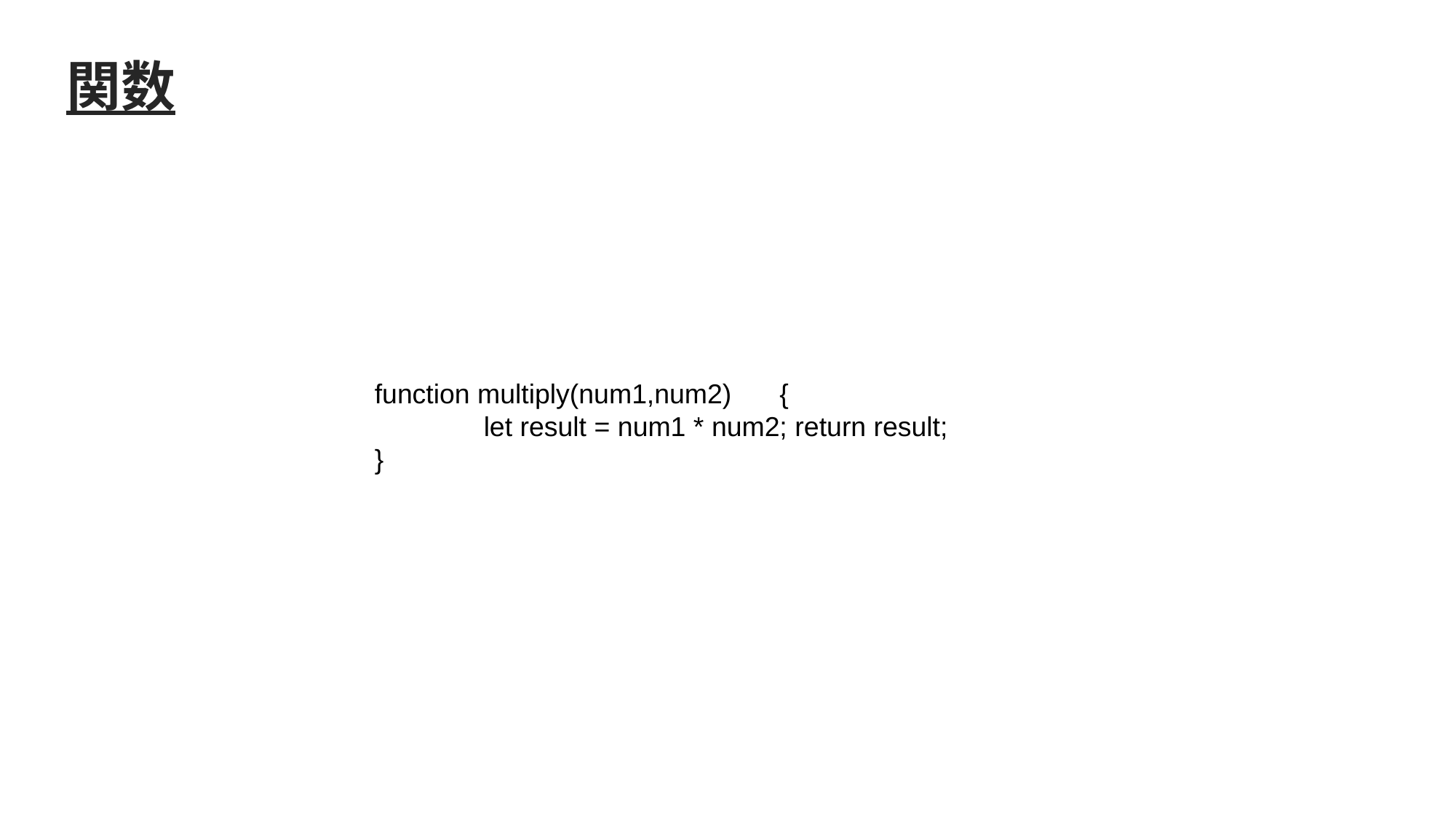

関数
function multiply(num1,num2) 　{
 	let result = num1 * num2; return result;
}